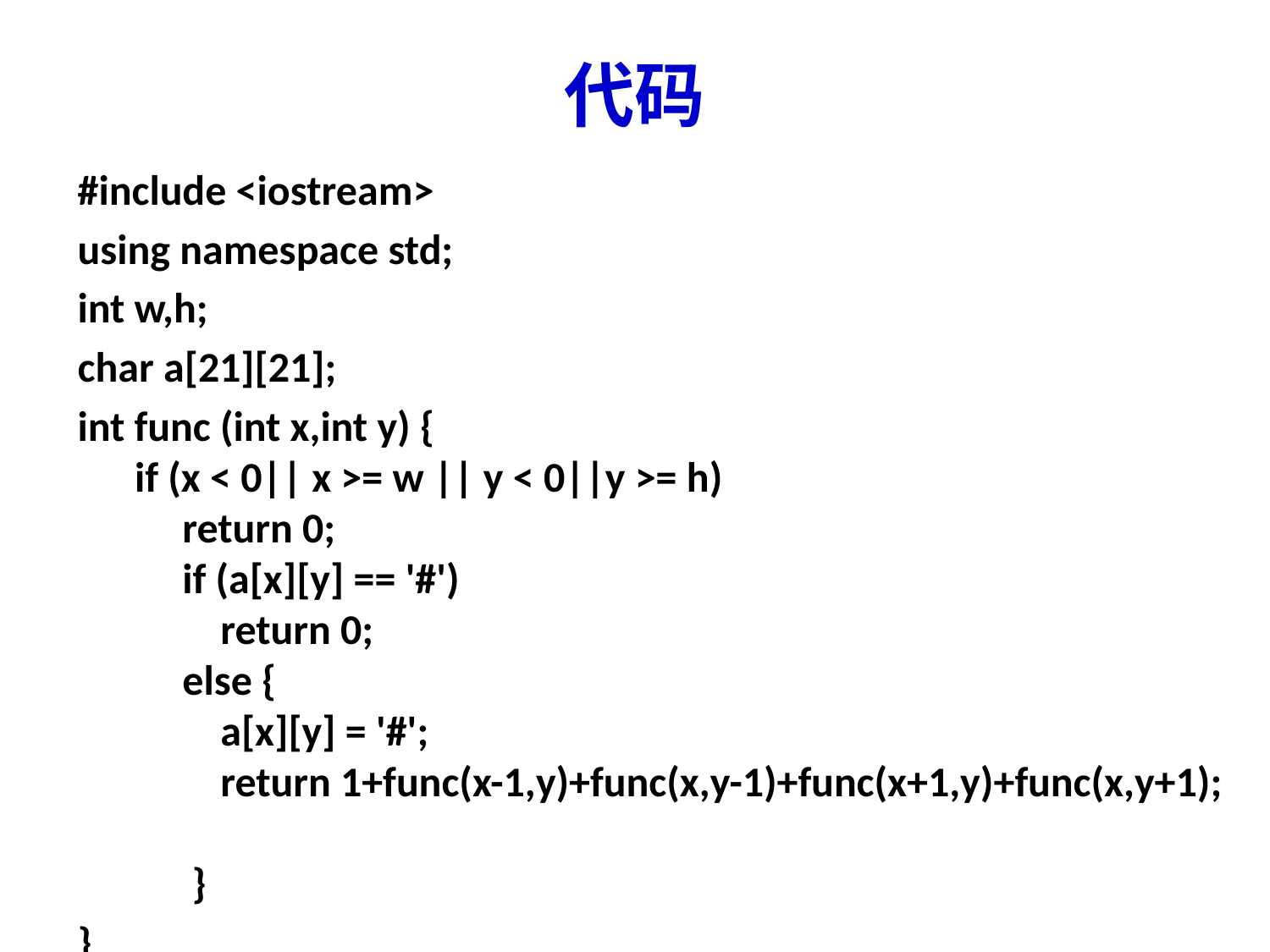

# 代码
#include <iostream>
using namespace std;
int w,h;
char a[21][21];
int func (int x,int y) {
 if (x < 0|| x >= w || y < 0||y >= h)
      return 0;
      if (a[x][y] == '#')
          return 0;
      else {
          a[x][y] = '#';
          return 1+func(x-1,y)+func(x,y-1)+func(x+1,y)+func(x,y+1);
       }
}